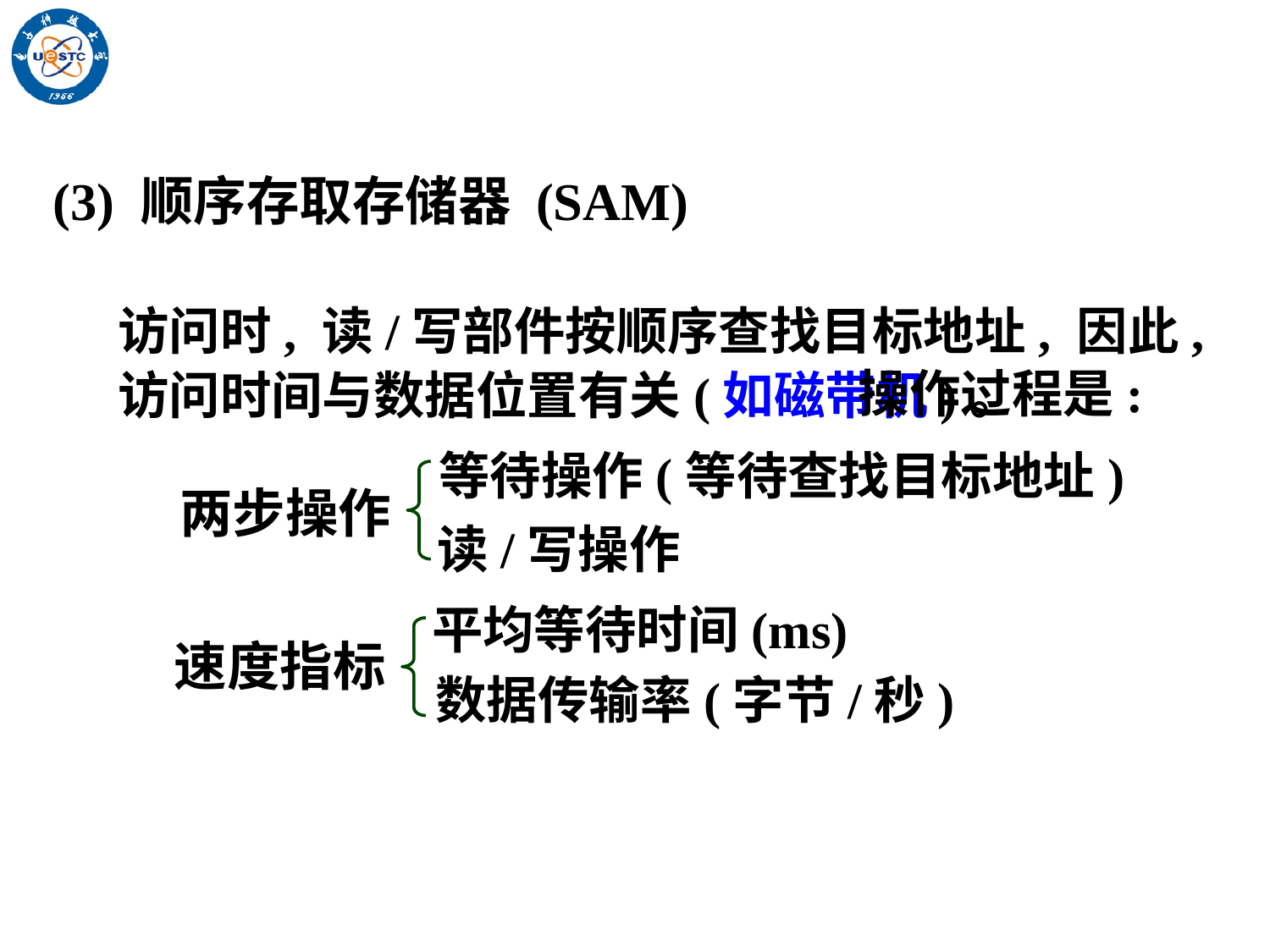

(3) 顺序存取存储器 (SAM)
访问时, 读/写部件按顺序查找目标地址, 因此, 访问时间与数据位置有关(如磁带机)。
操作过程是:
等待操作(等待查找目标地址)

两步操作
读/写操作
平均等待时间(ms)

速度指标
数据传输率(字节/秒)